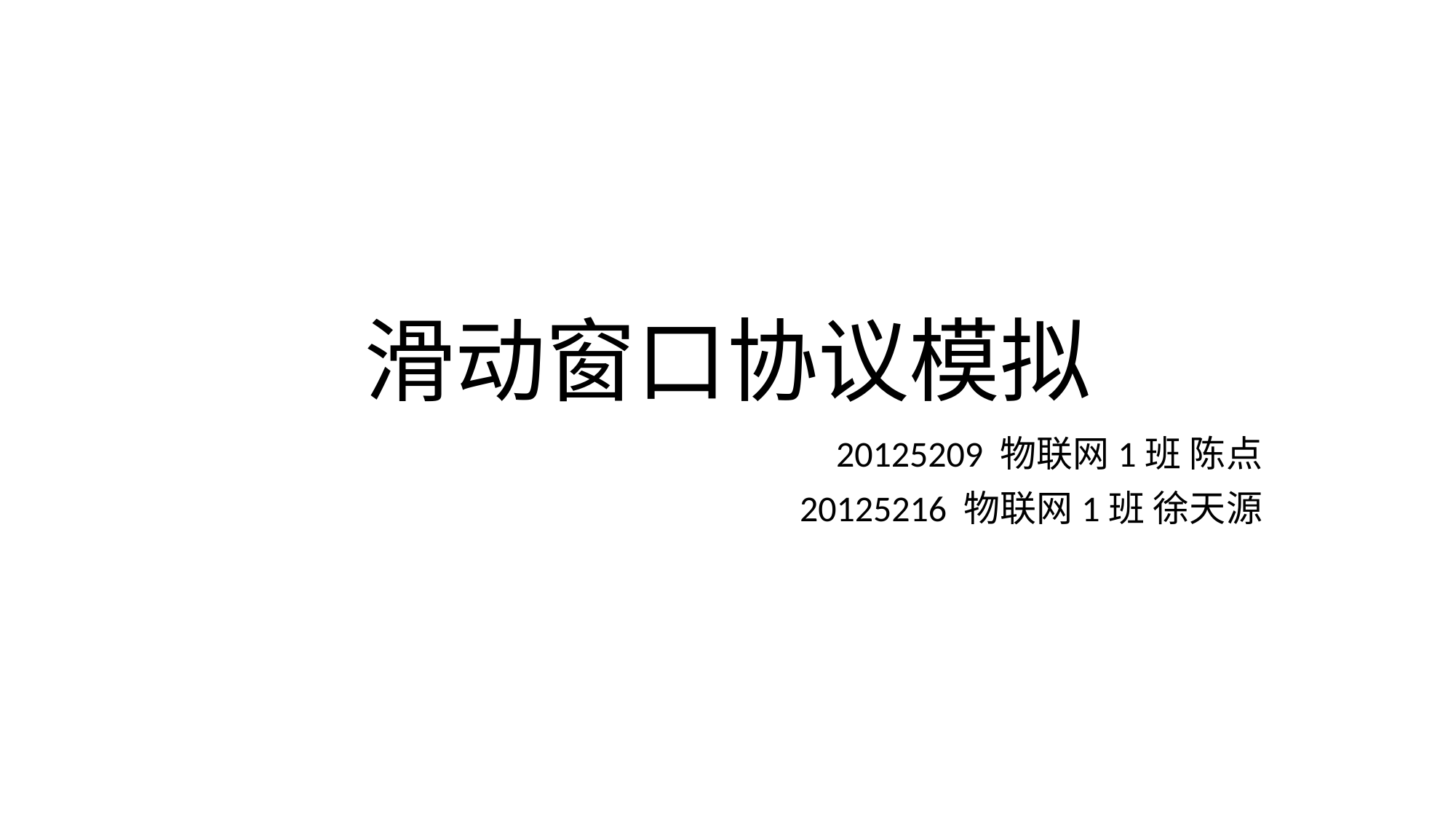

# 滑动窗口协议模拟
20125209 物联网1班 陈点
20125216 物联网1班 徐天源